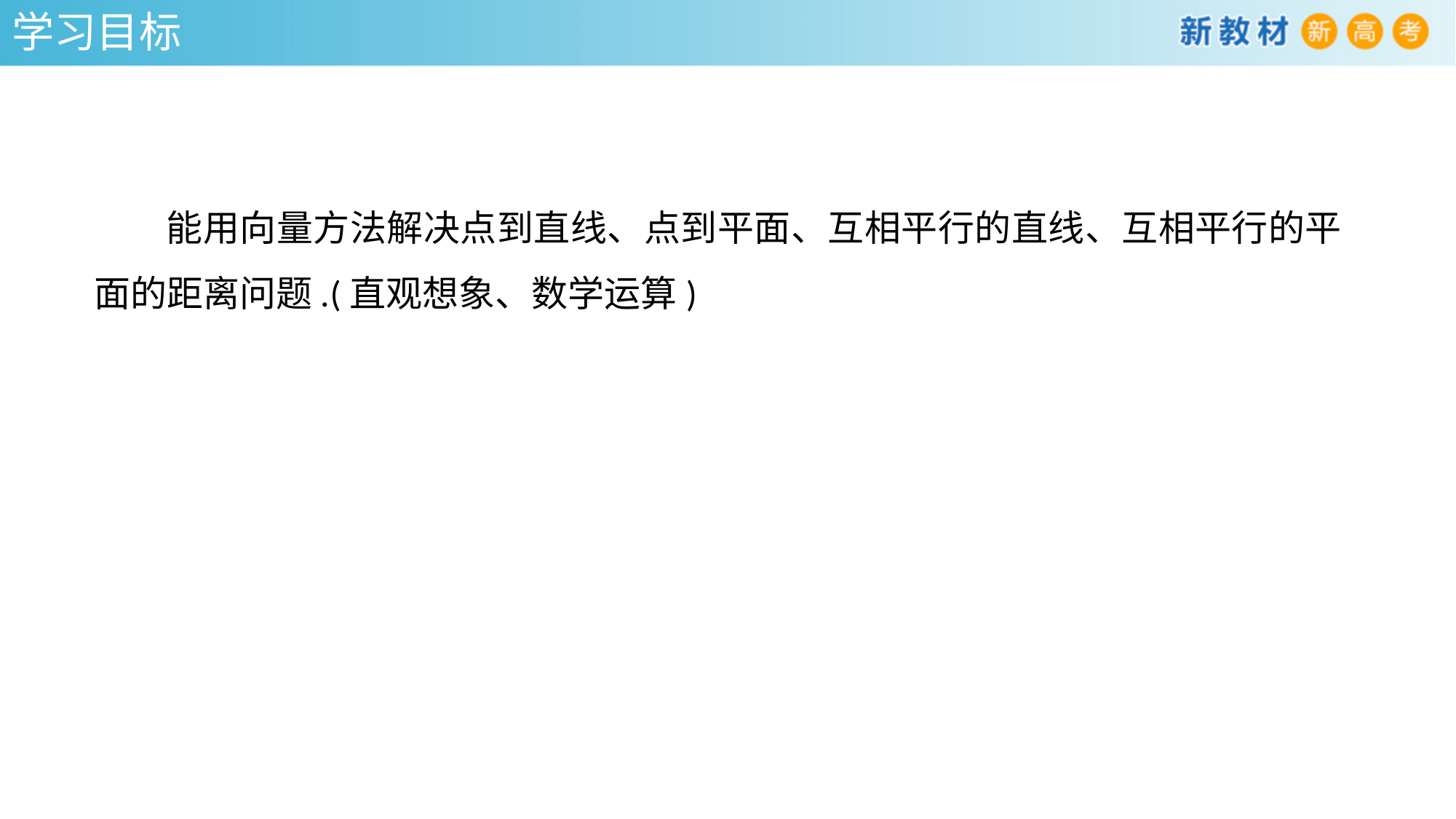

学习目标
      能用向量方法解决点到直线、点到平面、互相平行的直线、互相平行的平面的距离问题.(直观想象、数学运算)